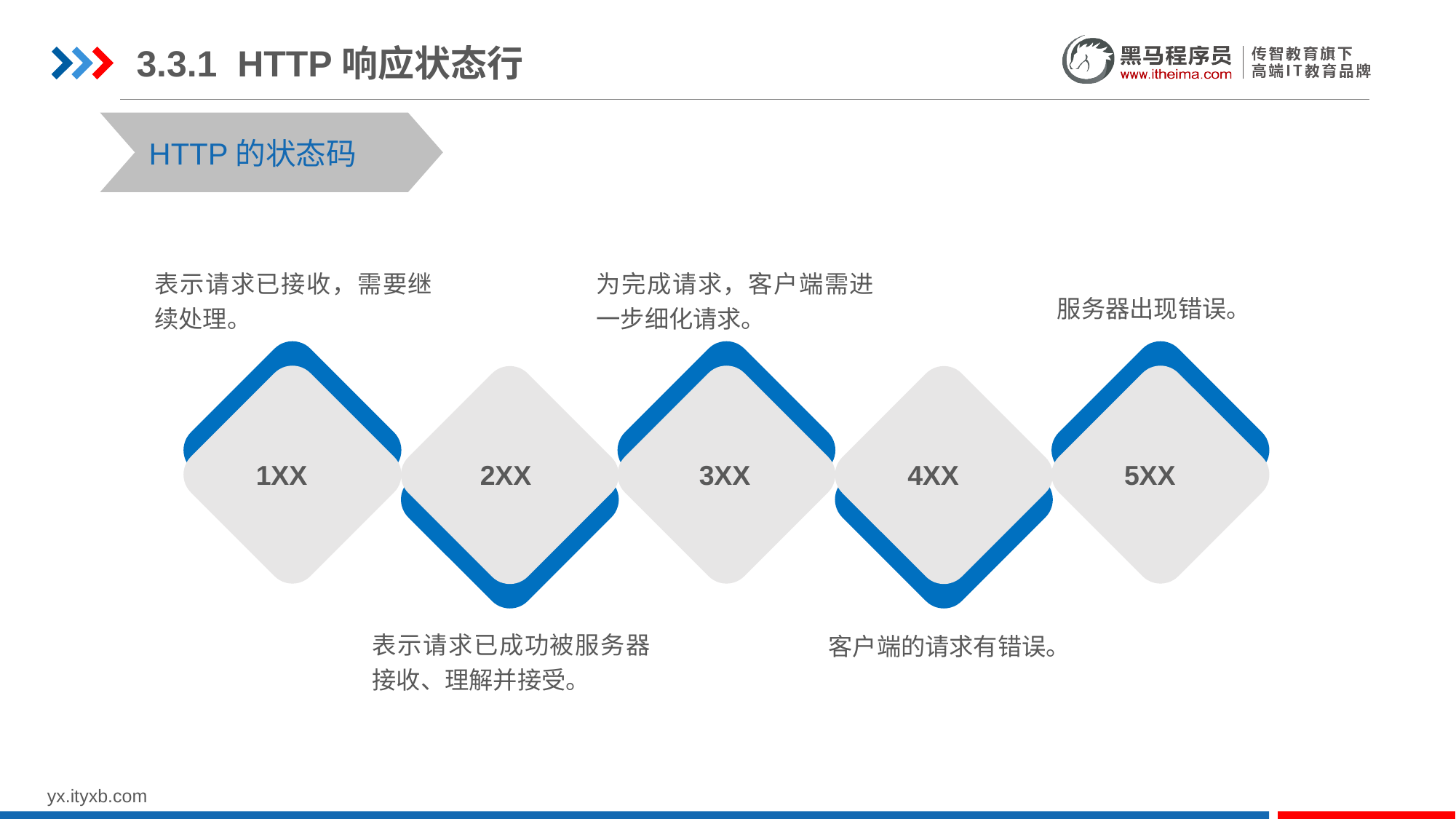

3.3.1  HTTP响应状态行

HTTP的状态码
为完成请求，客户端需进一步细化请求。
表示请求已接收，需要继续处理。
服务器出现错误。

3XX
5XX
4XX
1XX
2XX
表示请求已成功被服务器接收、理解并接受。
客户端的请求有错误。